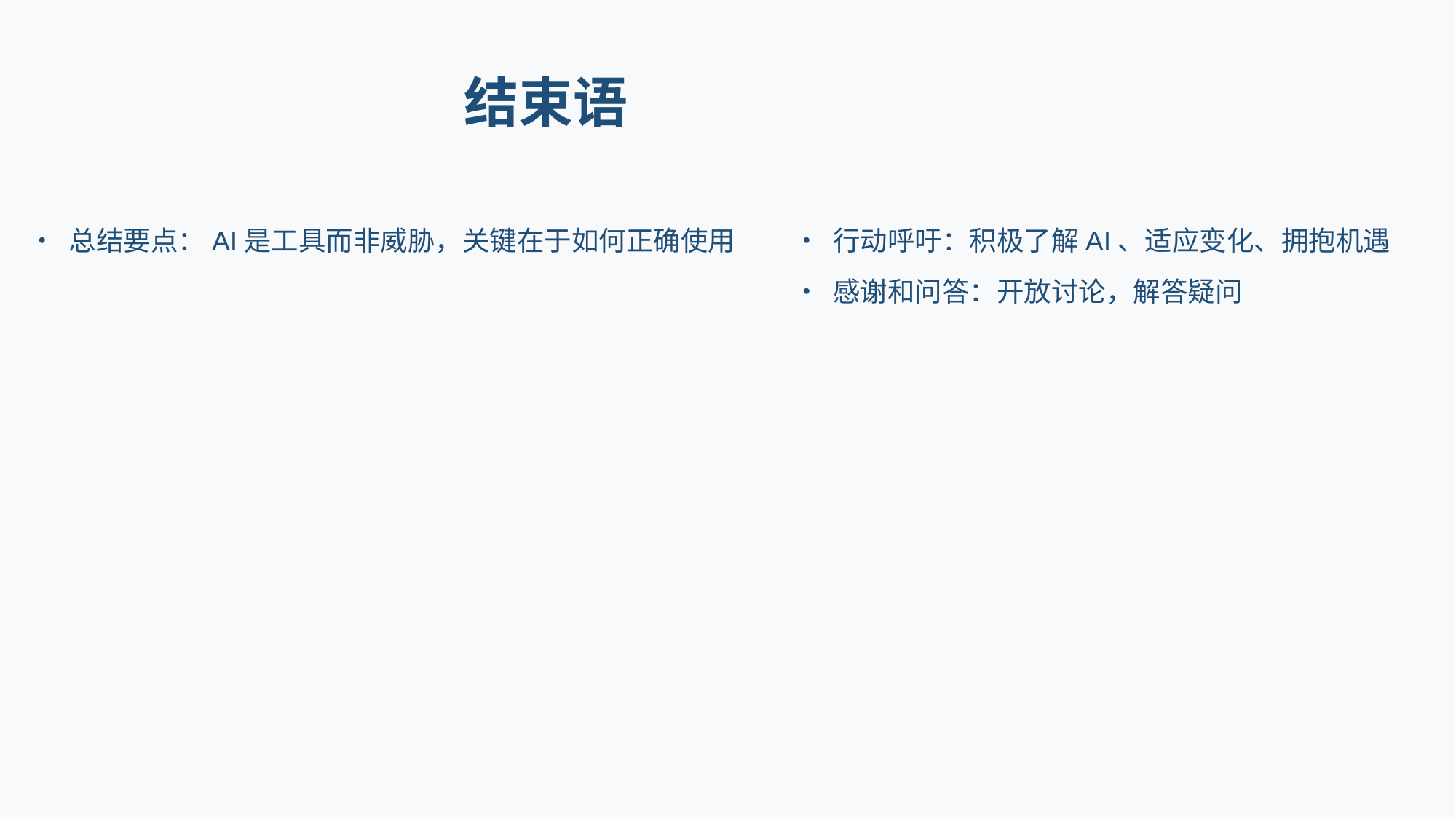

# 结束语

• 总结要点：AI是工具而非威胁，关键在于如何正确使用
• 行动呼吁：积极了解AI、适应变化、拥抱机遇
• 感谢和问答：开放讨论，解答疑问